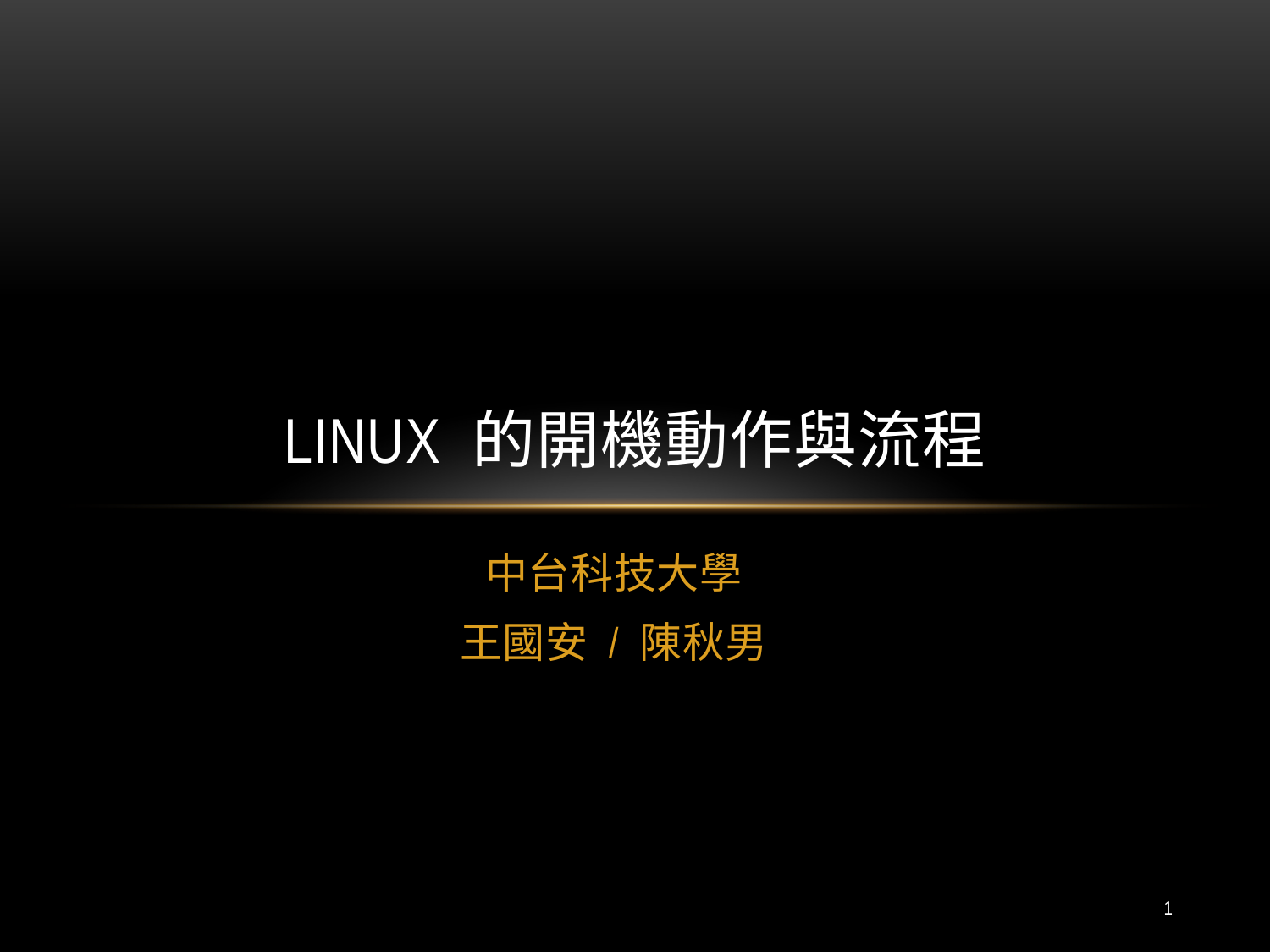

# Linux 的開機動作與流程
中台科技大學
王國安 / 陳秋男
1